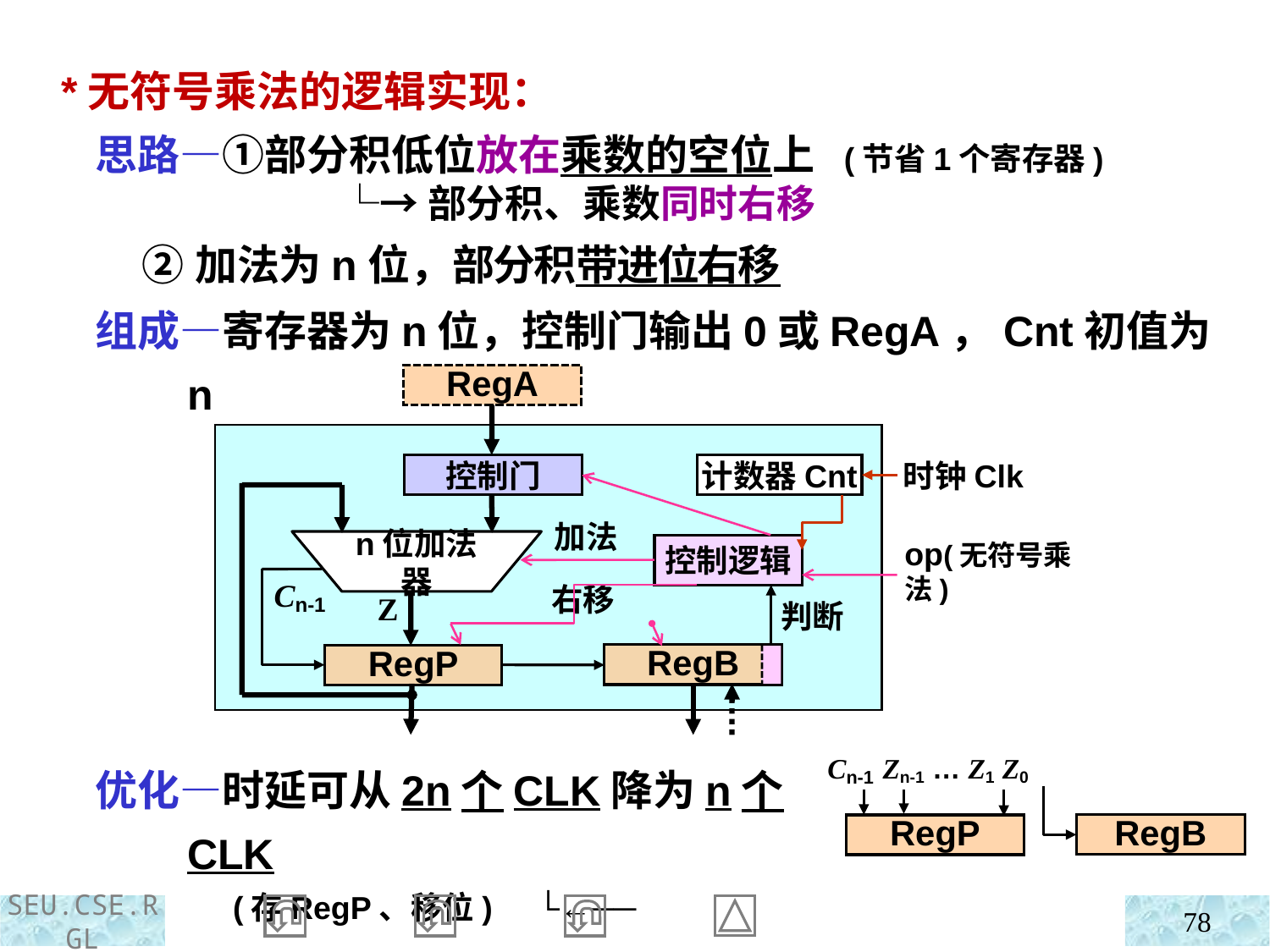

*无符号乘法的逻辑实现：
     思路—①部分积低位放在乘数的空位上  (节省1个寄存器)
                                   └→部分积、乘数同时右移
           ②加法为n位，部分积带进位右移
     组成—寄存器为n位，控制门输出0或RegA，Cnt初值为n
RegA

时钟Clk
控制门
计数器Cnt

加法
n位加法器
控制逻辑
op(无符号乘法)

Cn-1
右移

Z

判断

RegB
RegP

     优化—时延可从2n个CLK降为n个CLK
                      (存RegP、移位)     └←──
Cn-1 Zn-1 … Z1 Z0
RegB
RegP

78